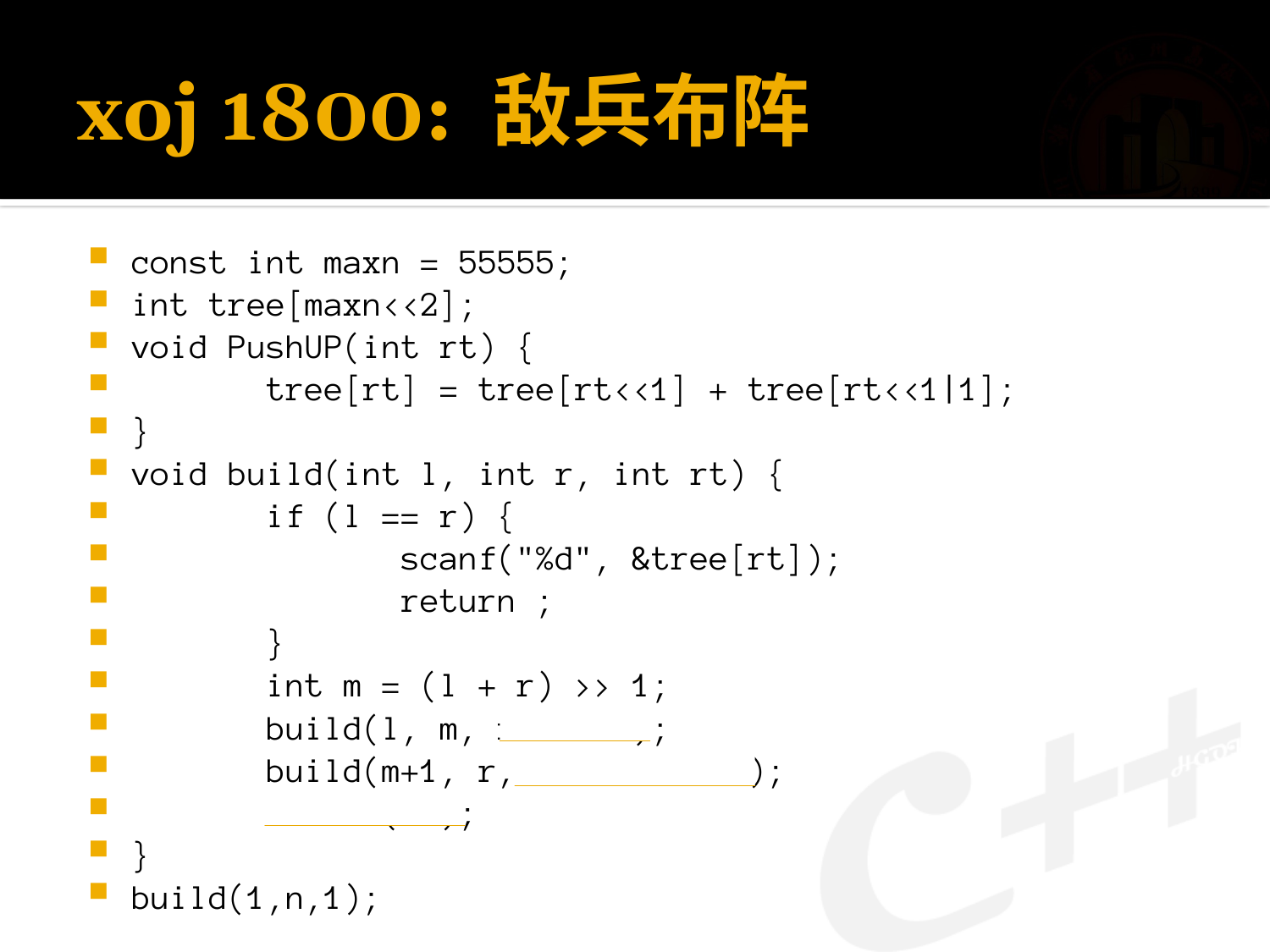

# xoj 1800: 敌兵布阵
const int maxn = 55555;
int tree[maxn<<2];
void PushUP(int rt) {
       tree[rt] = tree[rt<<1] + tree[rt<<1|1];
}
void build(int l, int r, int rt) {
       if (l == r) {
              scanf("%d", &tree[rt]);
              return ;
       }
       int m = (l + r) >> 1;
       build(l, m, rt << 1);
       build(m+1, r, rt << 1 | 1);
       PushUP(rt);
}
build(1,n,1);